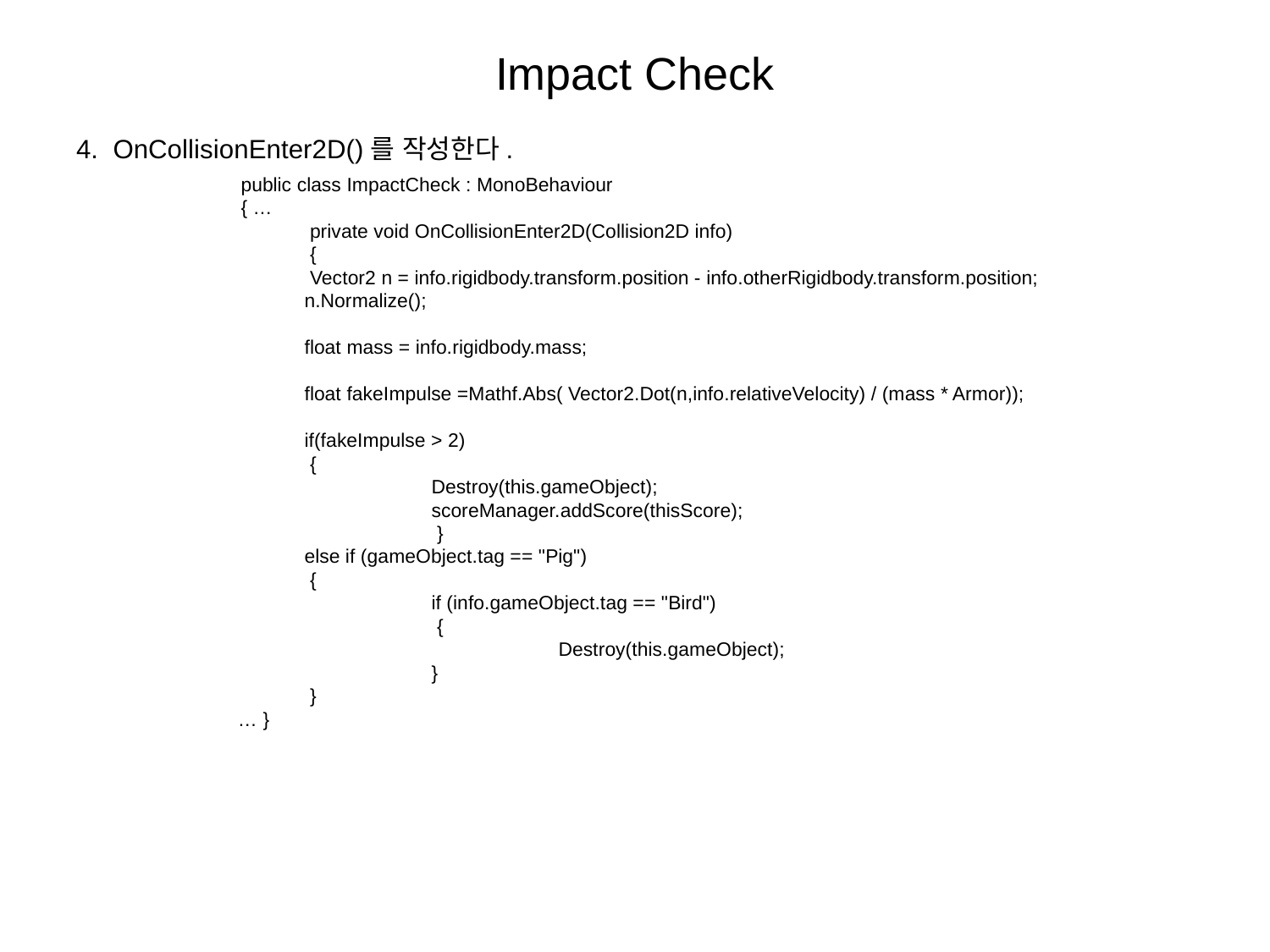

# Impact Check
4.  OnCollisionEnter2D()를 작성한다.
public class ImpactCheck : MonoBehaviour
{ …
	 private void OnCollisionEnter2D(Collision2D info)
   	 {
       	 Vector2 n = info.rigidbody.transform.position - info.otherRigidbody.transform.position;
        	n.Normalize();

        	float mass = info.rigidbody.mass;

        	float fakeImpulse =Mathf.Abs( Vector2.Dot(n,info.relativeVelocity) / (mass * Armor));

        	if(fakeImpulse > 2)
       	 {
           	 	Destroy(this.gameObject);
           	 	scoreManager.addScore(thisScore);
           	       	 }
        	else if (gameObject.tag == "Pig")
       	 {
            		if (info.gameObject.tag == "Bird")
           		 {
                			Destroy(this.gameObject);
            		}
       	 }
           … }